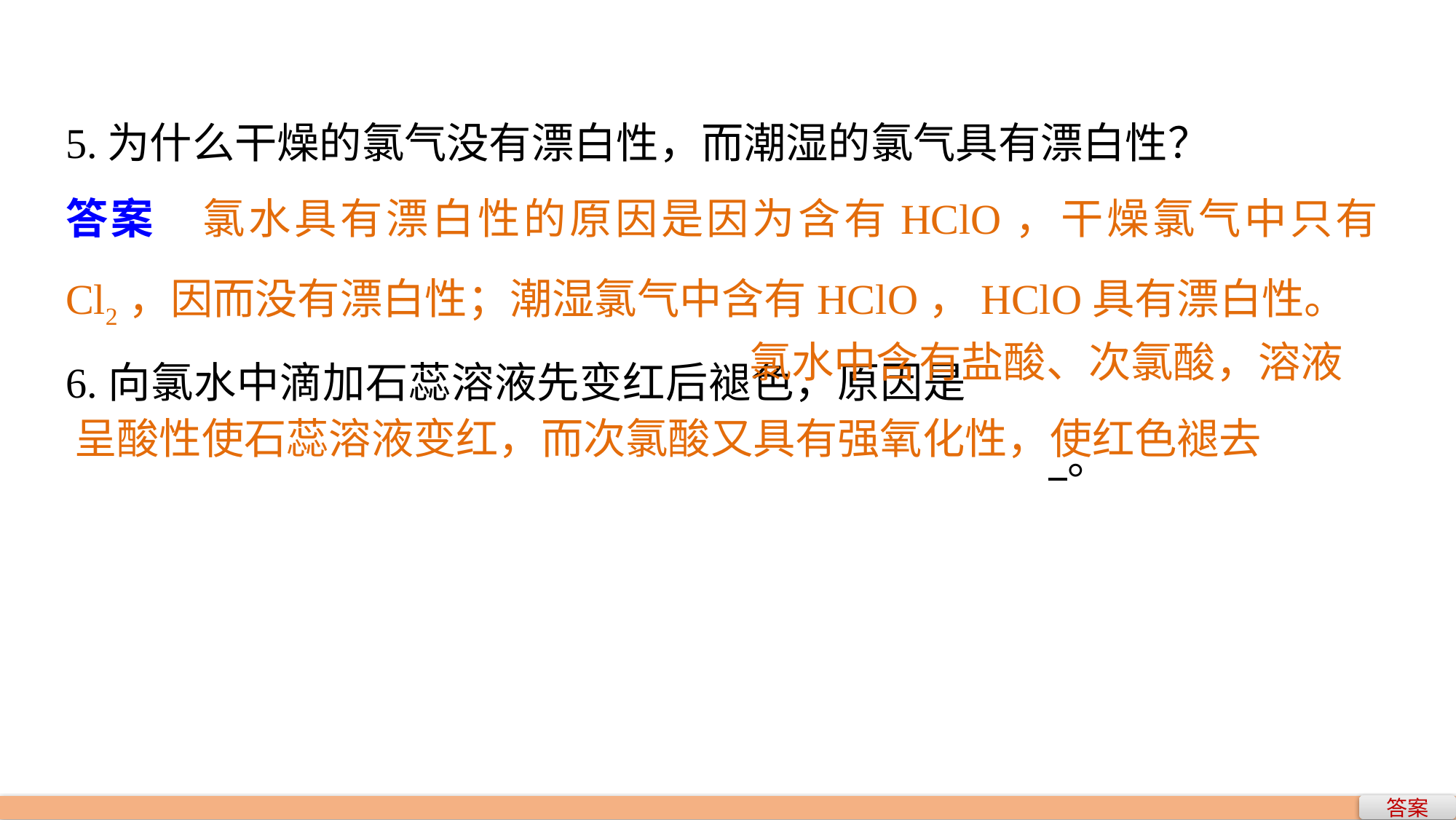

5.为什么干燥的氯气没有漂白性，而潮湿的氯气具有漂白性？
答案　氯水具有漂白性的原因是因为含有HClO，干燥氯气中只有Cl2，因而没有漂白性；潮湿氯气中含有HClO，HClO具有漂白性。
6.向氯水中滴加石蕊溶液先变红后褪色，原因是													  。
 						 氯水中含有盐酸、次氯酸，溶液呈酸性使石蕊溶液变红，而次氯酸又具有强氧化性，使红色褪去
答案